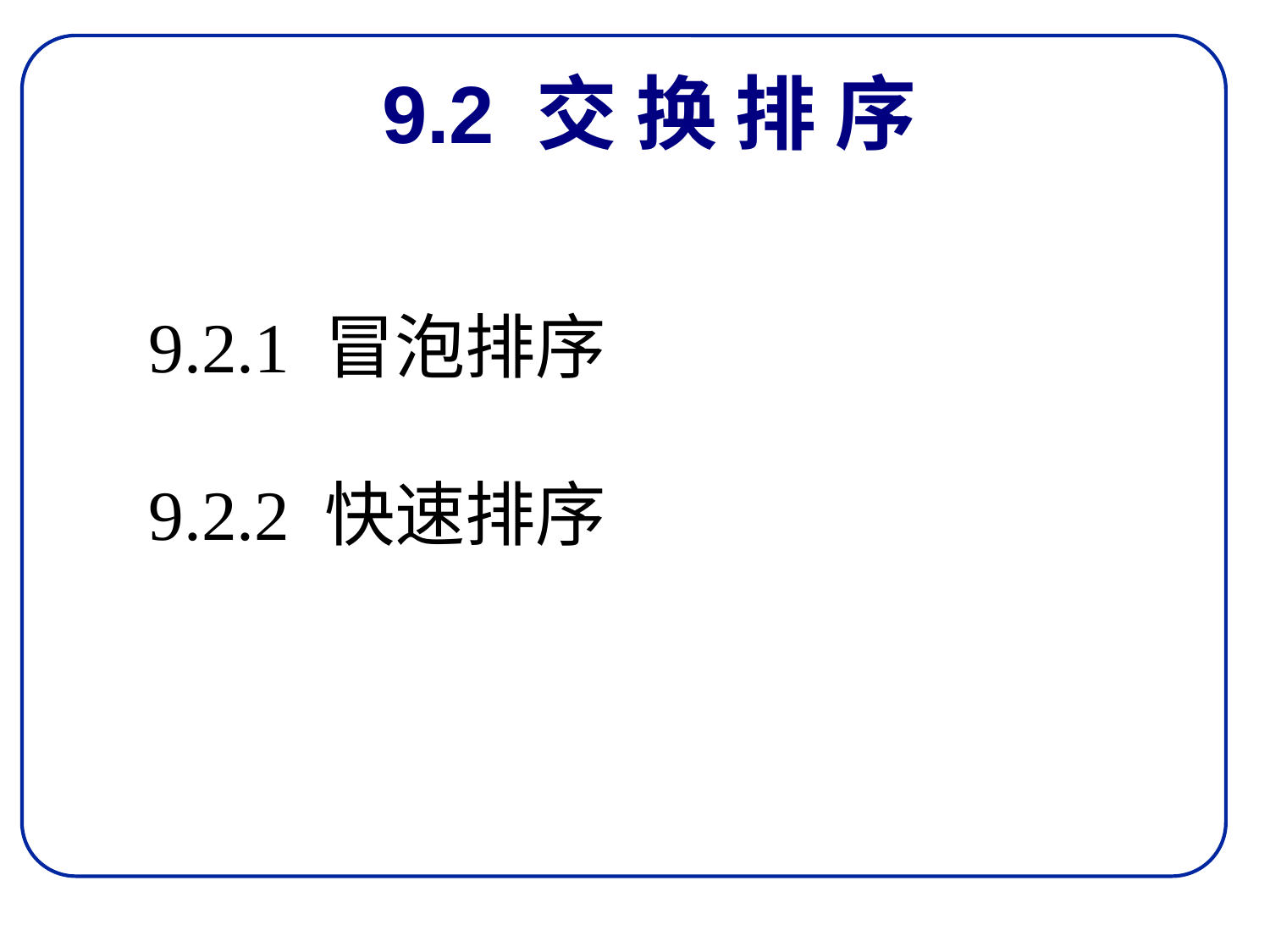

# 9.2 交 换 排 序
9.2.1 冒泡排序

9.2.2 快速排序